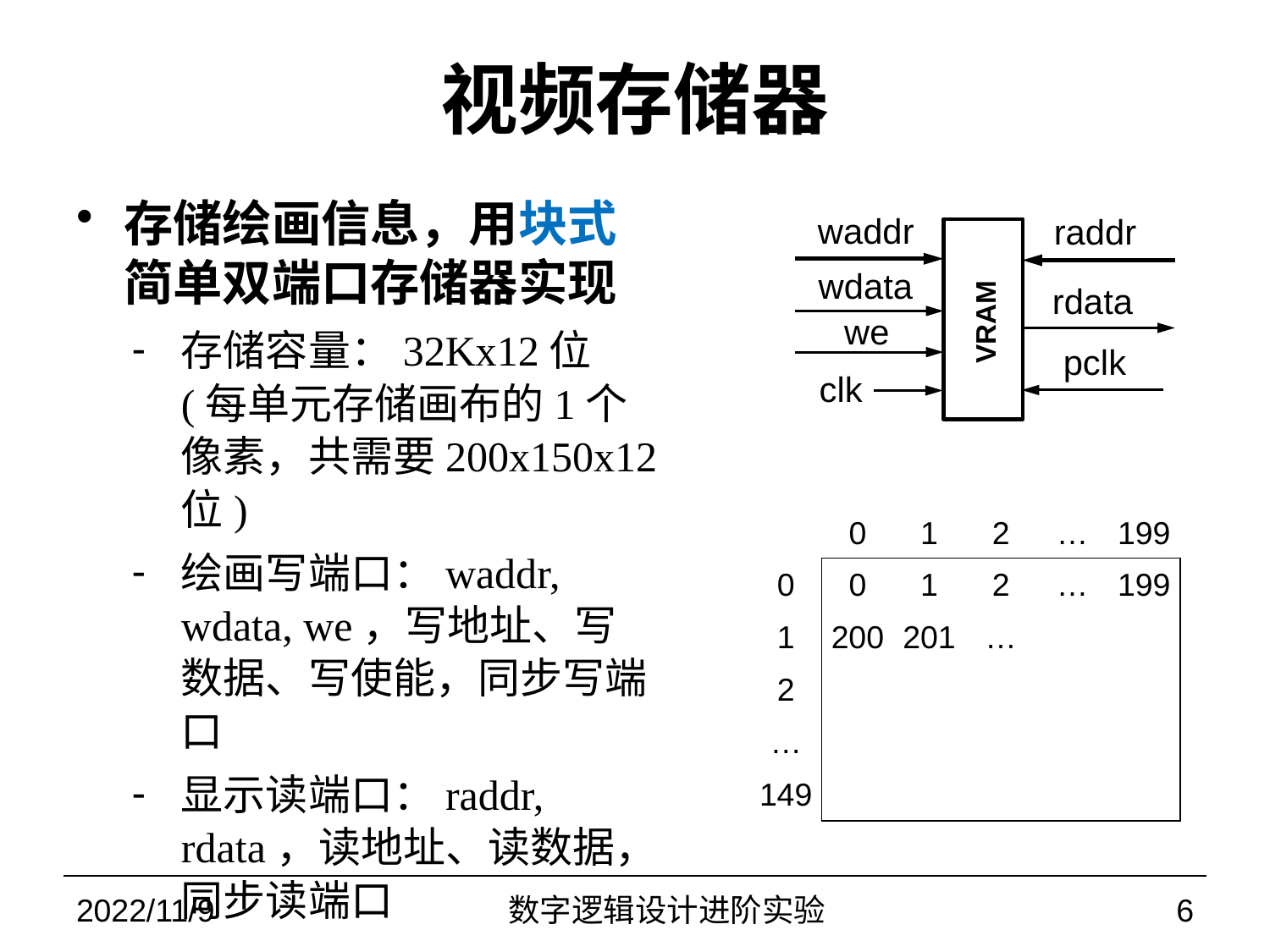

# 视频存储器
存储绘画信息，用块式简单双端口存储器实现
存储容量：32Kx12位(每单元存储画布的1个像素，共需要200x150x12位)
绘画写端口：waddr, wdata, we，写地址、写数据、写使能，同步写端口
显示读端口：raddr, rdata，读地址、读数据，同步读端口

waddr
raddr
rdata

wdata
VRAM
we
pclk
clk
|  | 0 | 1 | 2 | … | 199 |
| --- | --- | --- | --- | --- | --- |
| 0 | 0 | 1 | 2 | … | 199 |
| 1 | 200 | 201 | … |  |  |
| 2 |  |  |  |  |  |
| … |  |  |  |  |  |
| 149 |  |  |  |  |  |
2022/11/9
数字逻辑设计进阶实验
6